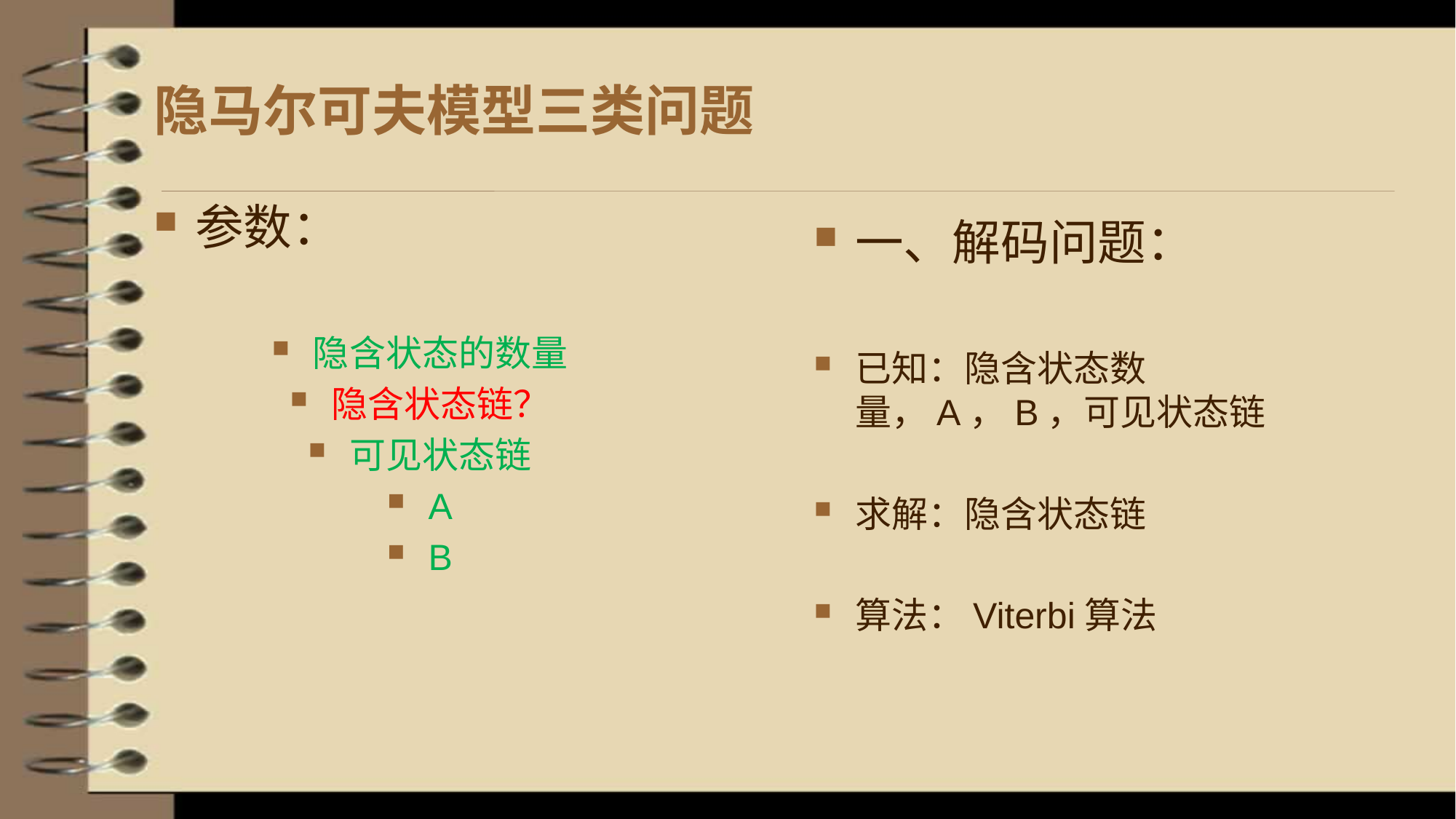

# 隐马尔可夫模型三类问题
参数：

隐含状态的数量
隐含状态链？
可见状态链
A
B

一、解码问题：

已知：隐含状态数量，A，B，可见状态链

求解：隐含状态链

算法：Viterbi算法